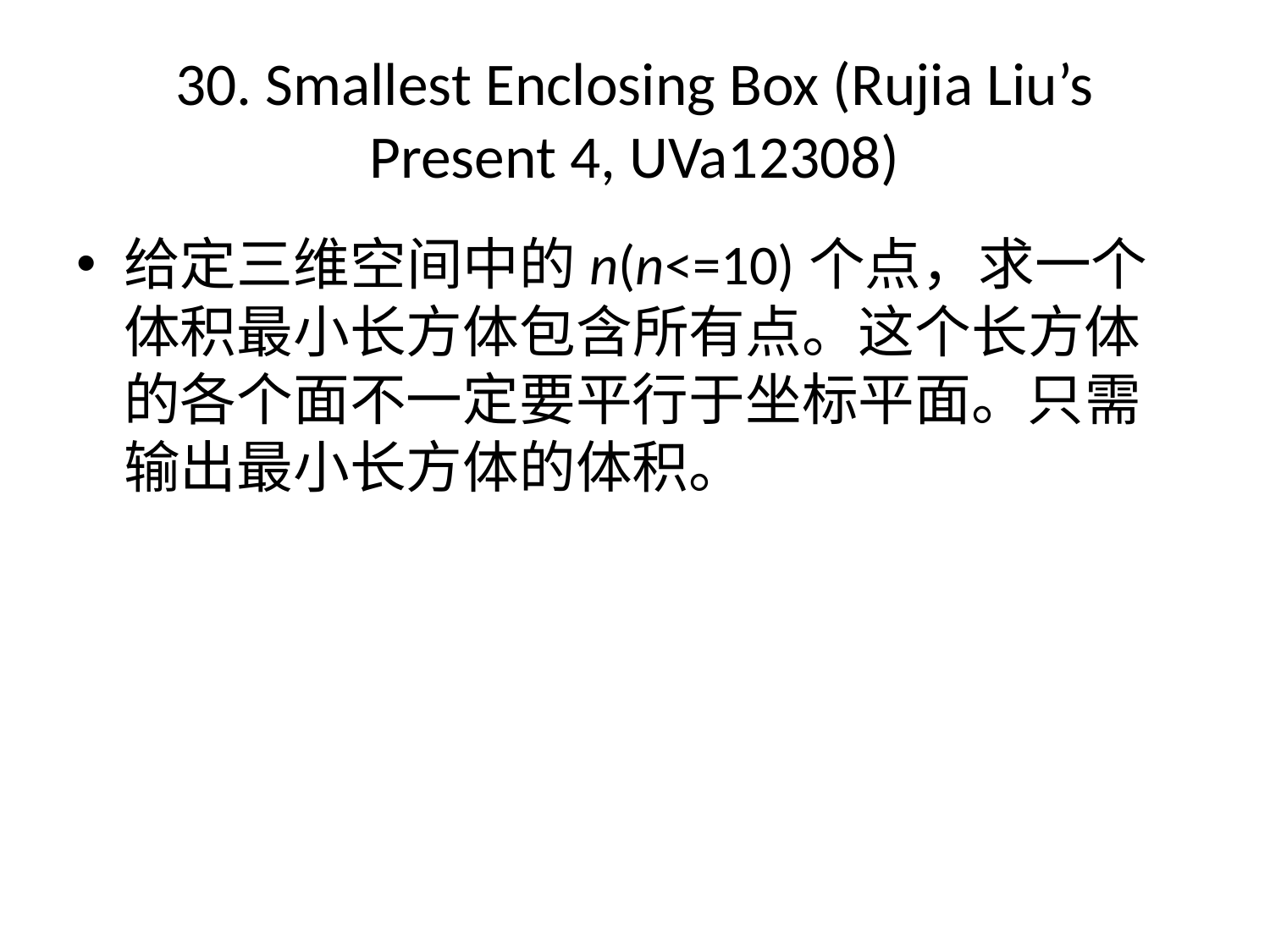

# 30. Smallest Enclosing Box (Rujia Liu’s Present 4, UVa12308)
给定三维空间中的n(n<=10)个点，求一个体积最小长方体包含所有点。这个长方体的各个面不一定要平行于坐标平面。只需输出最小长方体的体积。